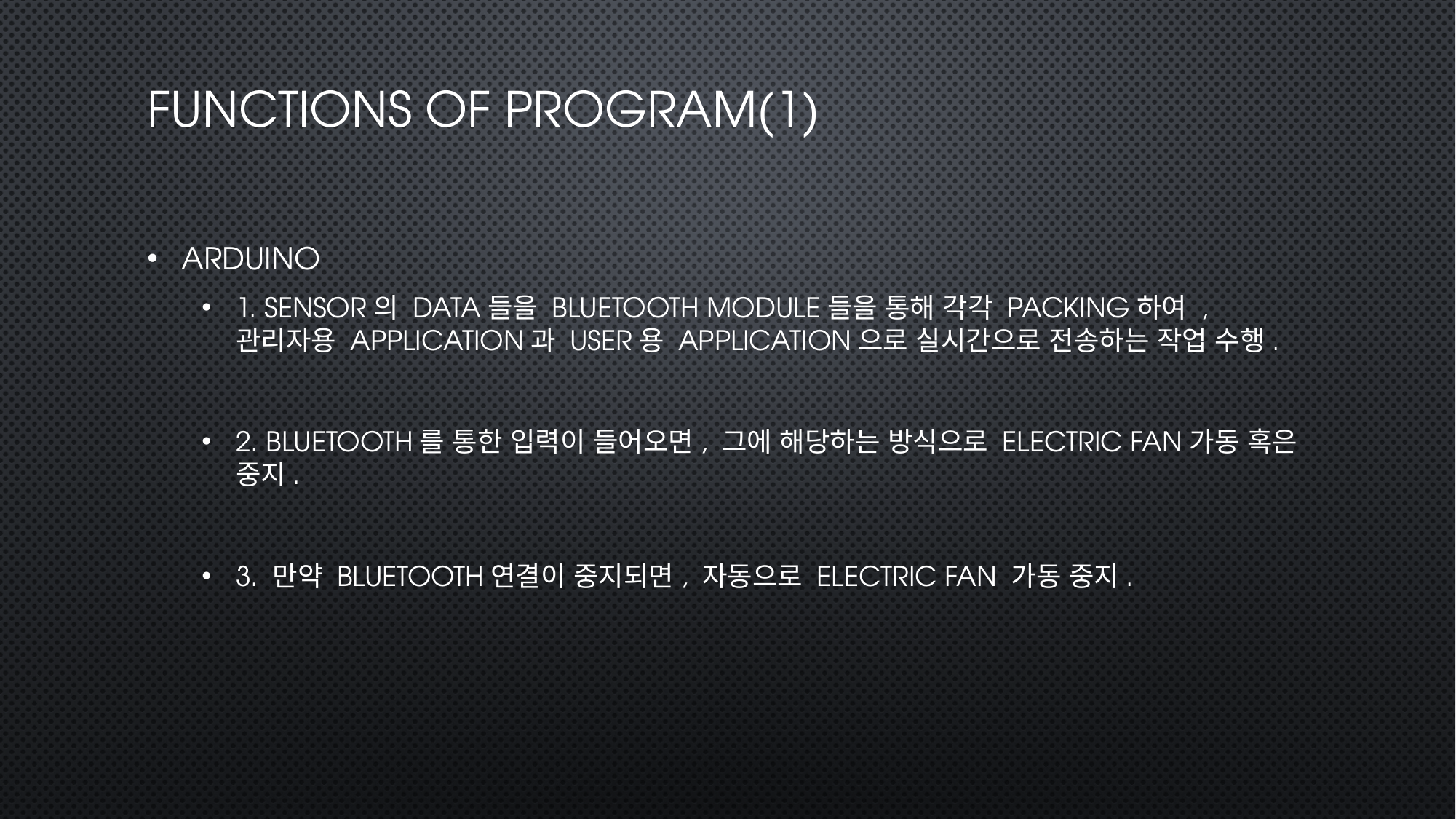

# Functions of program(1)
Arduino
1. Sensor의 Data들을 Bluetooth module들을 통해 각각 Packing하여 , 관리자용 Application과 User용 Application으로 실시간으로 전송하는 작업 수행.

2. Bluetooth를 통한 입력이 들어오면, 그에 해당하는 방식으로 Electric Fan가동 혹은 중지.

3. 만약 Bluetooth연결이 중지되면, 자동으로 Electric Fan 가동 중지.